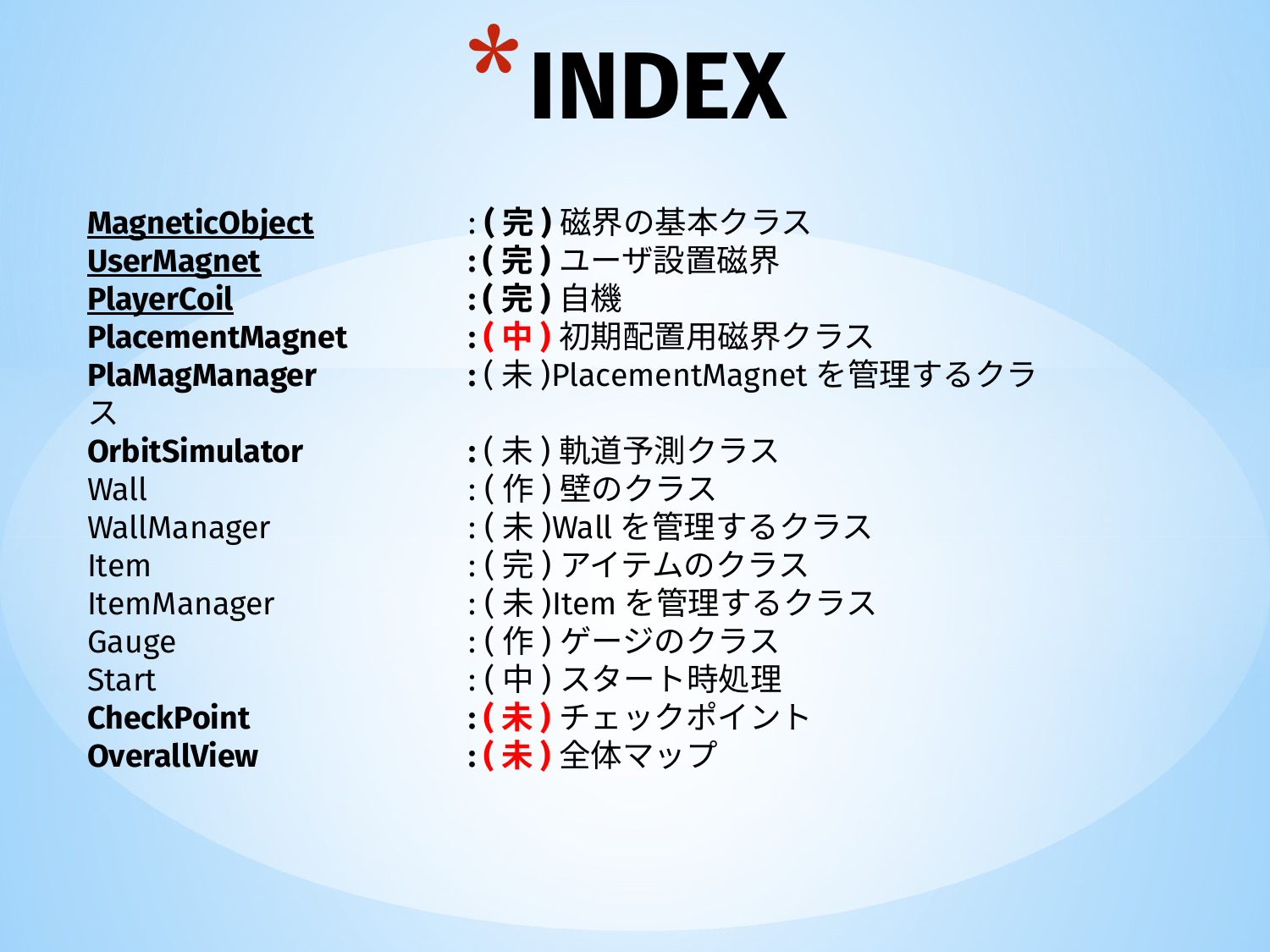

# INDEX
MagneticObject  		: (完)磁界の基本クラス
UserMagnet       		: (完)ユーザ設置磁界
PlayerCoil          		: (完)自機
PlacementMagnet	: (中)初期配置用磁界クラス
PlaMagManager		: (未)PlacementMagnetを管理するクラス
OrbitSimulator		: (未)軌道予測クラス
Wall			: (作)壁のクラス
WallManager		: (未)Wallを管理するクラス
Item			: (完)アイテムのクラス
ItemManager		: (未)Itemを管理するクラス
Gauge			: (作)ゲージのクラス
Start			: (中)スタート時処理
CheckPoint		: (未)チェックポイント
OverallView		: (未)全体マップ